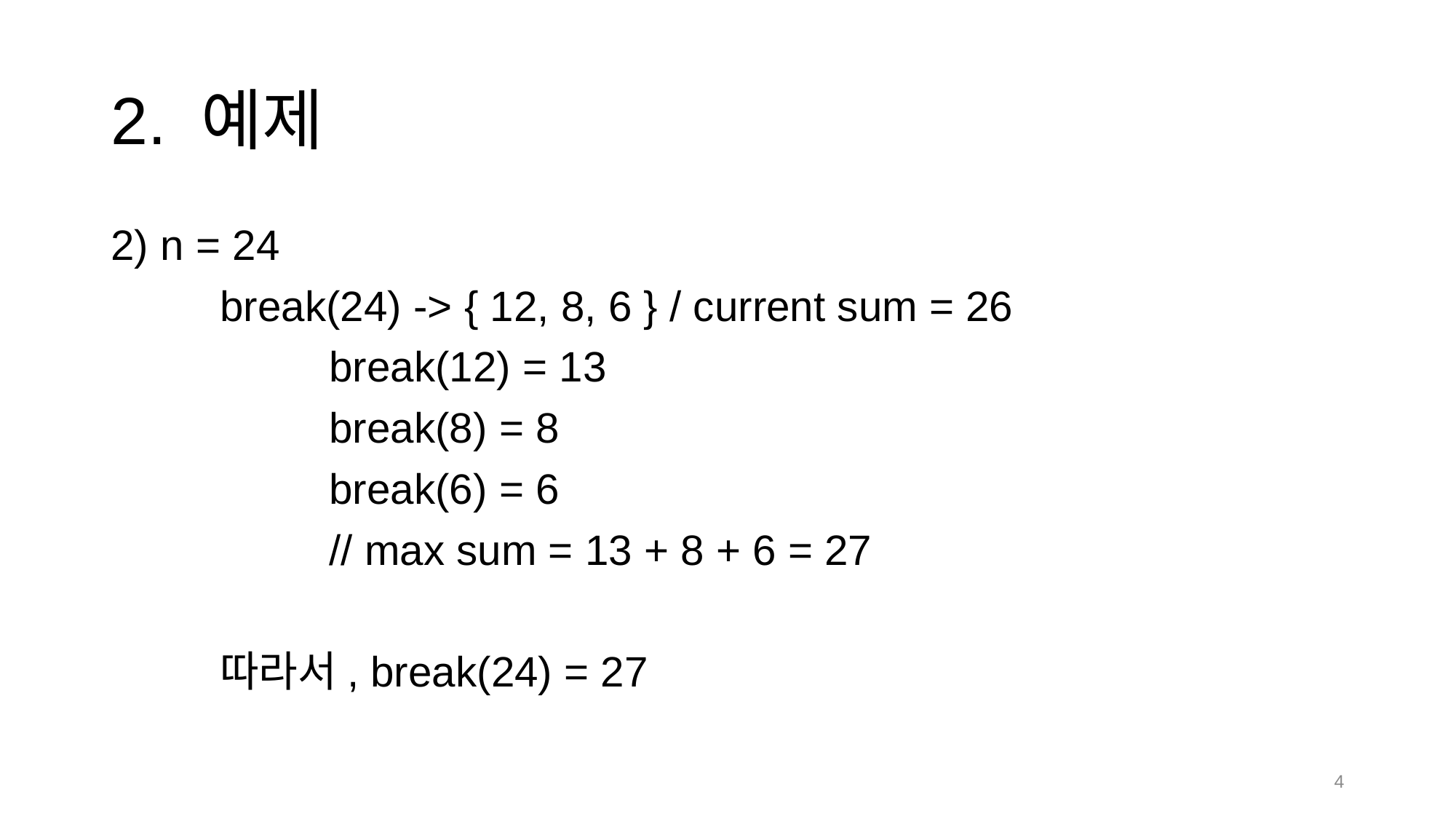

# 2. 예제
2) n = 24
	break(24) -> { 12, 8, 6 } / current sum = 26
		break(12) = 13
		break(8) = 8
		break(6) = 6
		// max sum = 13 + 8 + 6 = 27

	따라서, break(24) = 27

4